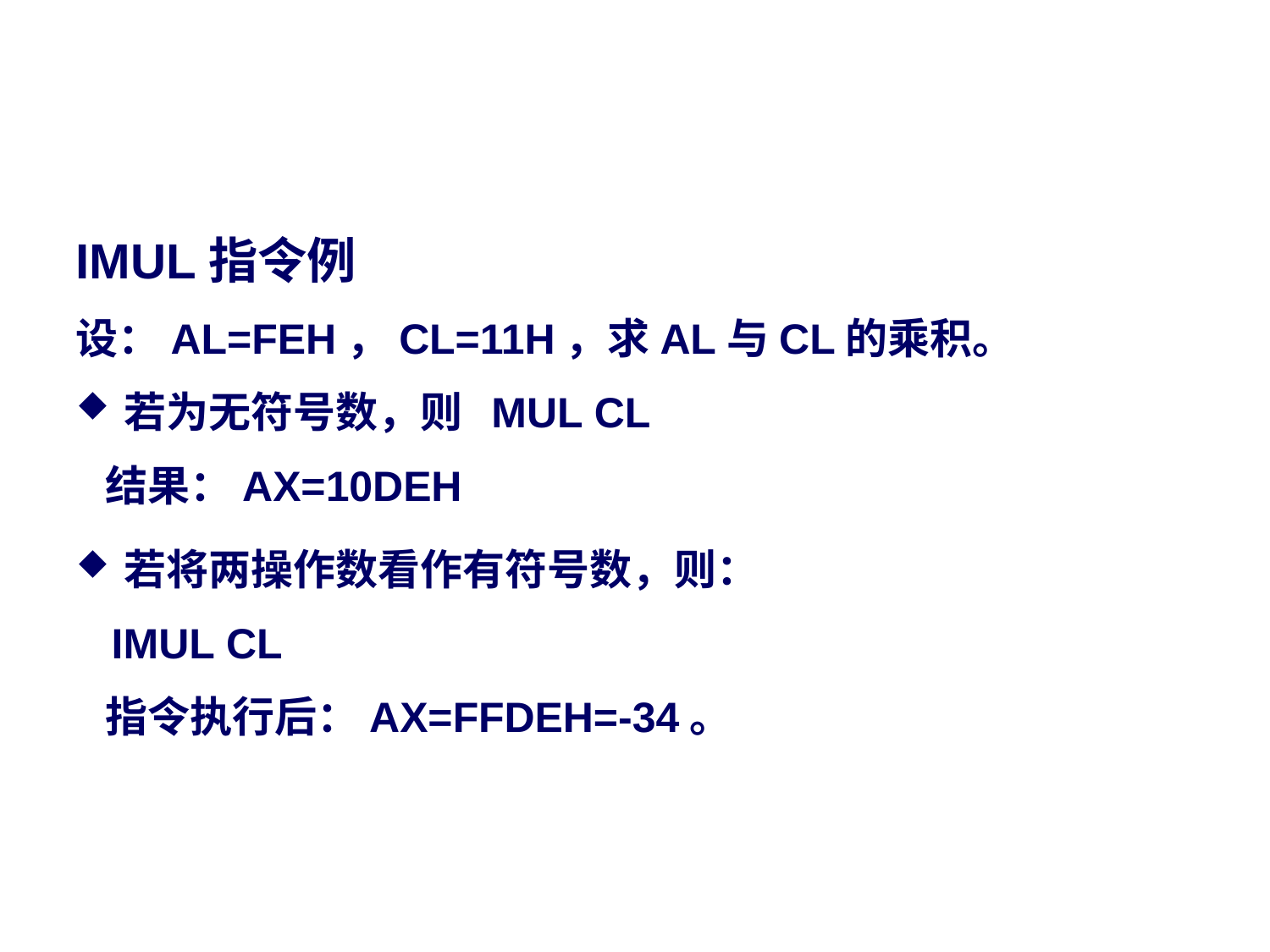

#
IMUL指令例
设：AL=FEH，CL=11H，求AL与CL的乘积。
若为无符号数，则  MUL CL
  结果：AX=10DEH
若将两操作数看作有符号数，则：
   IMUL CL
  指令执行后：AX=FFDEH=-34。